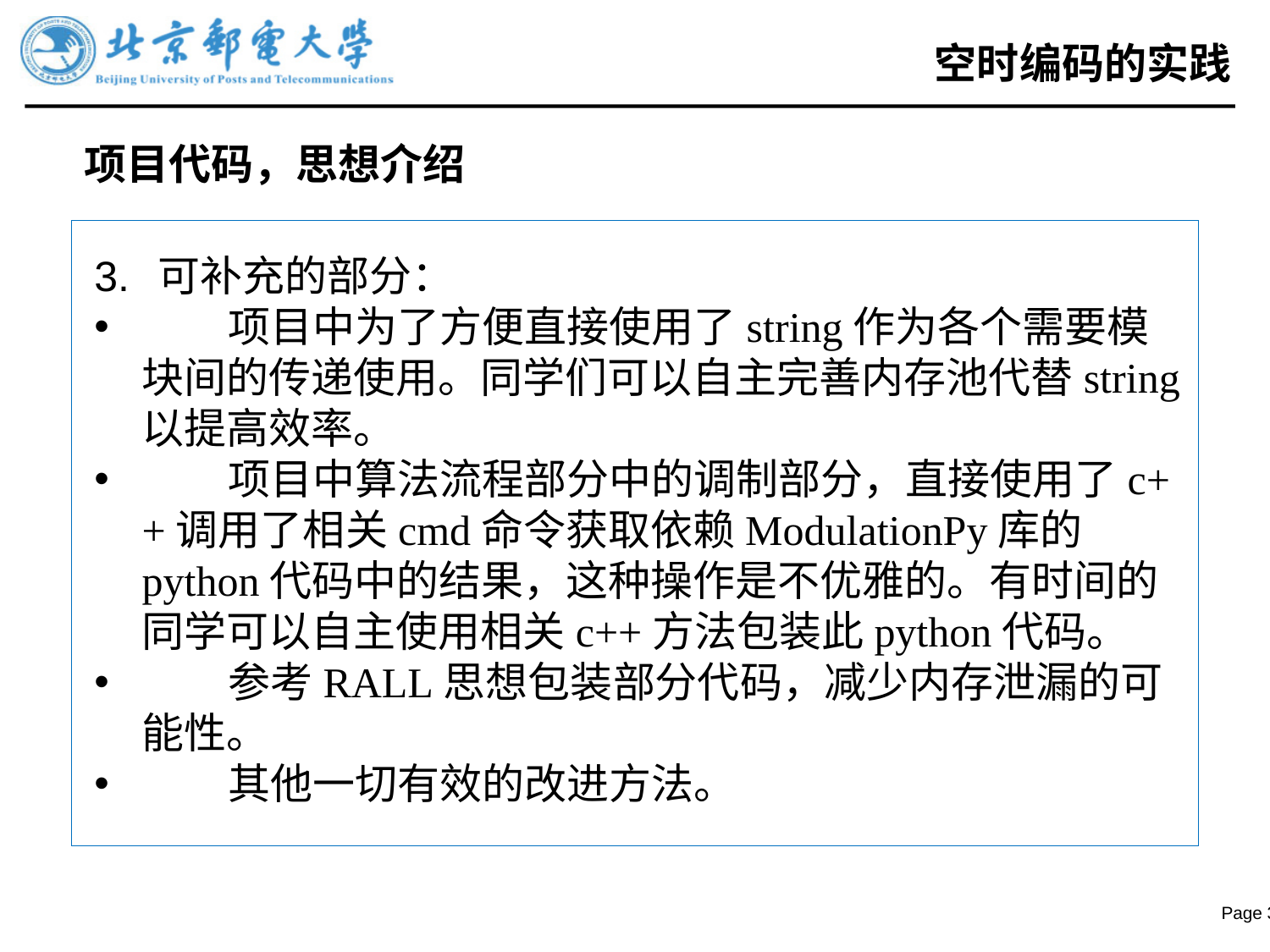

# 空时编码的实践
项目代码，思想介绍

可补充的部分：
        项目中为了方便直接使用了string作为各个需要模块间的传递使用。同学们可以自主完善内存池代替string以提高效率。
        项目中算法流程部分中的调制部分，直接使用了c++调用了相关cmd命令获取依赖ModulationPy库的python代码中的结果，这种操作是不优雅的。有时间的同学可以自主使用相关c++方法包装此python代码。
        参考RALL思想包装部分代码，减少内存泄漏的可能性。
        其他一切有效的改进方法。